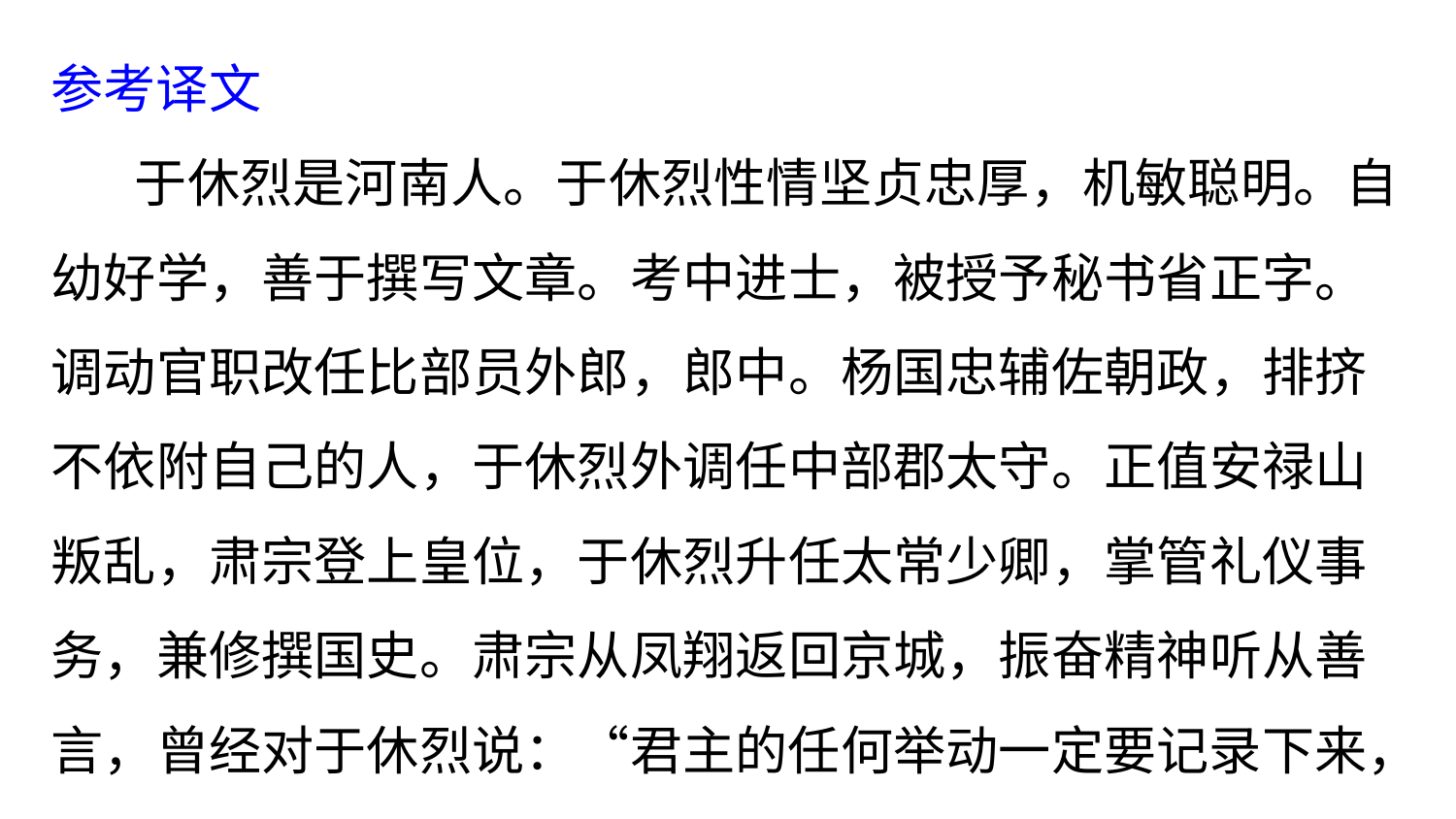

参考译文
      于休烈是河南人。于休烈性情坚贞忠厚，机敏聪明。自幼好学，善于撰写文章。考中进士，被授予秘书省正字。调动官职改任比部员外郎，郎中。杨国忠辅佐朝政，排挤不依附自己的人，于休烈外调任中部郡太守。正值安禄山叛乱，肃宗登上皇位，于休烈升任太常少卿，掌管礼仪事务，兼修撰国史。肃宗从凤翔返回京城，振奋精神听从善言，曾经对于休烈说：“君主的任何举动一定要记录下来，